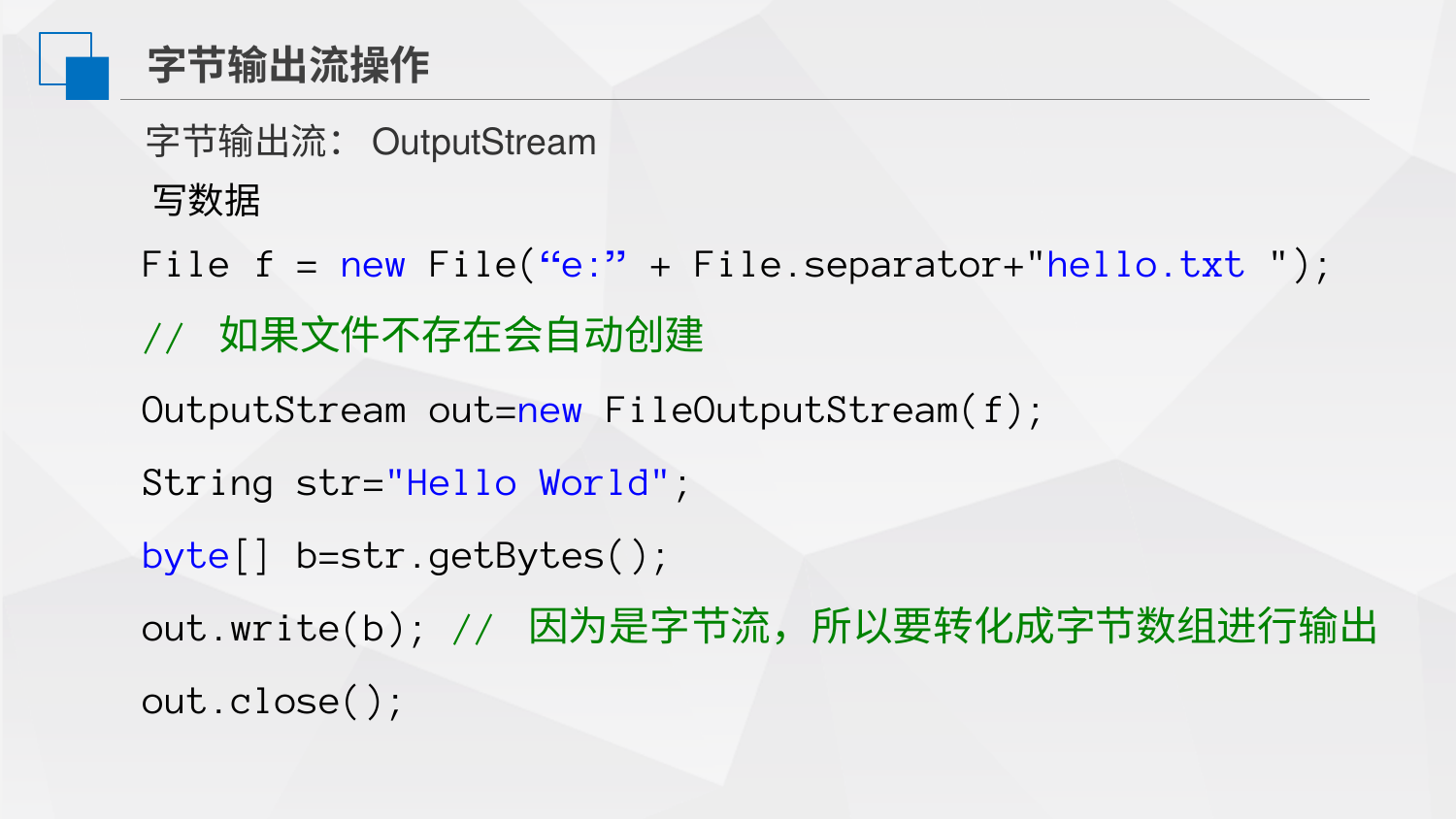

字节输出流操作
字节输出流：OutputStream
 写数据
File f = new File(“e:” + File.separator+"hello.txt ");
// 如果文件不存在会自动创建
OutputStream out=new FileOutputStream(f);
String str="Hello World";
byte[] b=str.getBytes();
out.write(b); // 因为是字节流，所以要转化成字节数组进行输出
out.close();